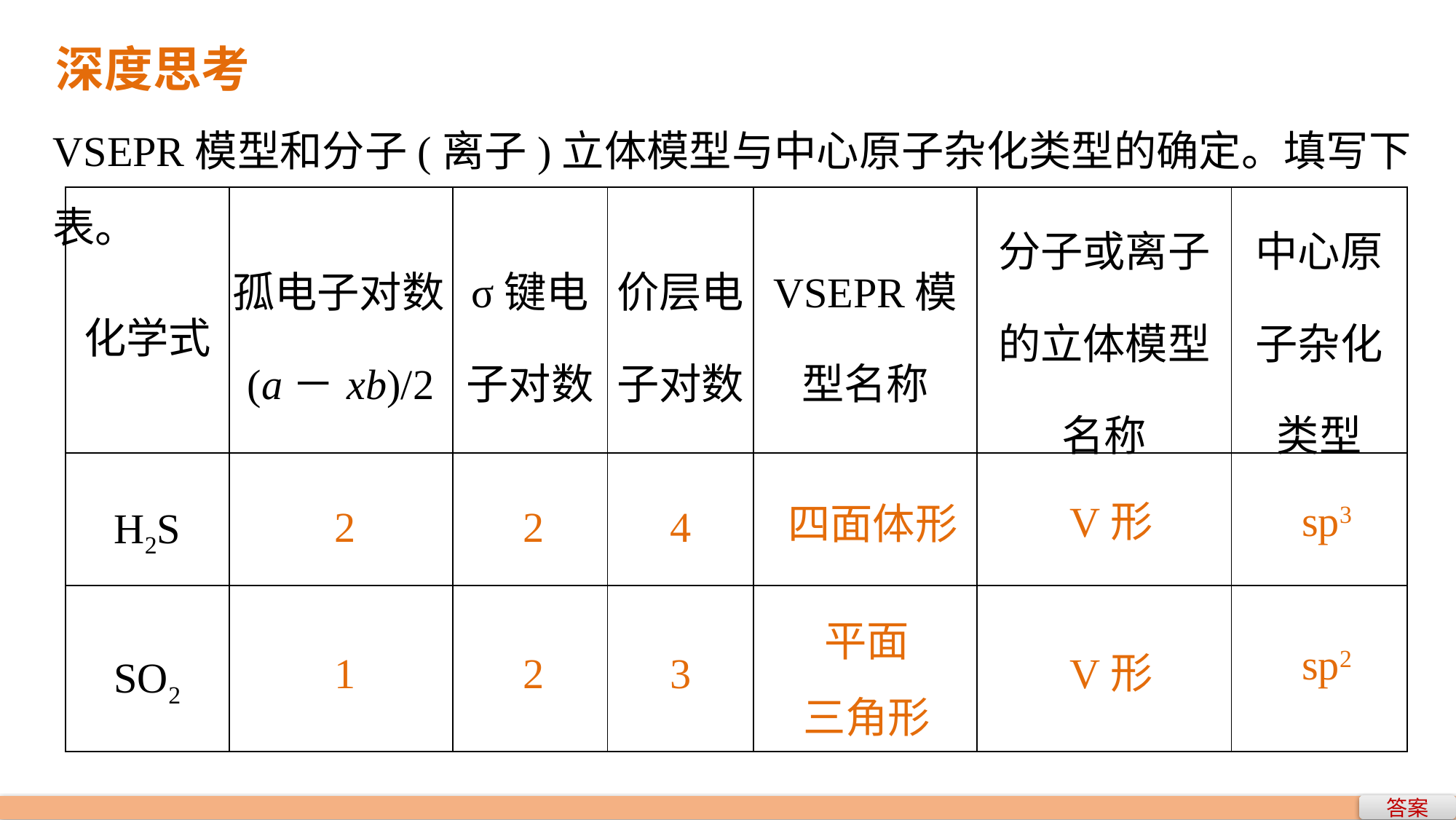

深度思考
VSEPR模型和分子(离子)立体模型与中心原子杂化类型的确定。填写下表。
| 化学式 | 孤电子对数(a－xb)/2 | σ键电子对数 | 价层电子对数 | VSEPR模型名称 | 分子或离子的立体模型名称 | 中心原子杂化类型 |
| --- | --- | --- | --- | --- | --- | --- |
| H2S |  |  |  |  |  |  |
| SO2 |  |  |  |  |  |  |
sp3
V形
四面体形
2
2
4
平面
三角形
sp2
1
2
3
V形
答案